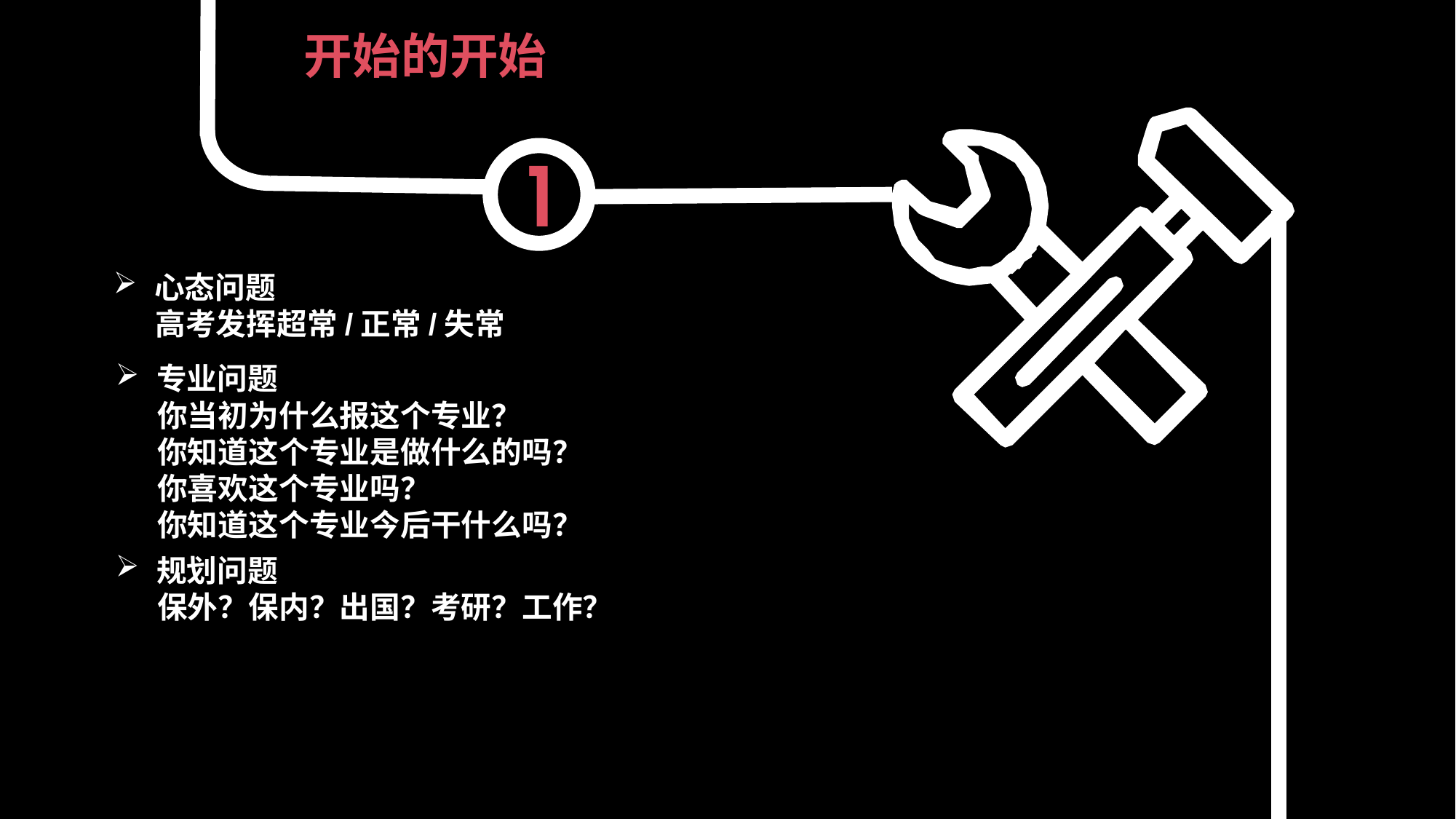

开始的开始

1

心态问题
     高考发挥超常/正常/失常
专业问题
     你当初为什么报这个专业？
     你知道这个专业是做什么的吗？
     你喜欢这个专业吗？
     你知道这个专业今后干什么吗？

规划问题
     保外？保内？出国？考研？工作？